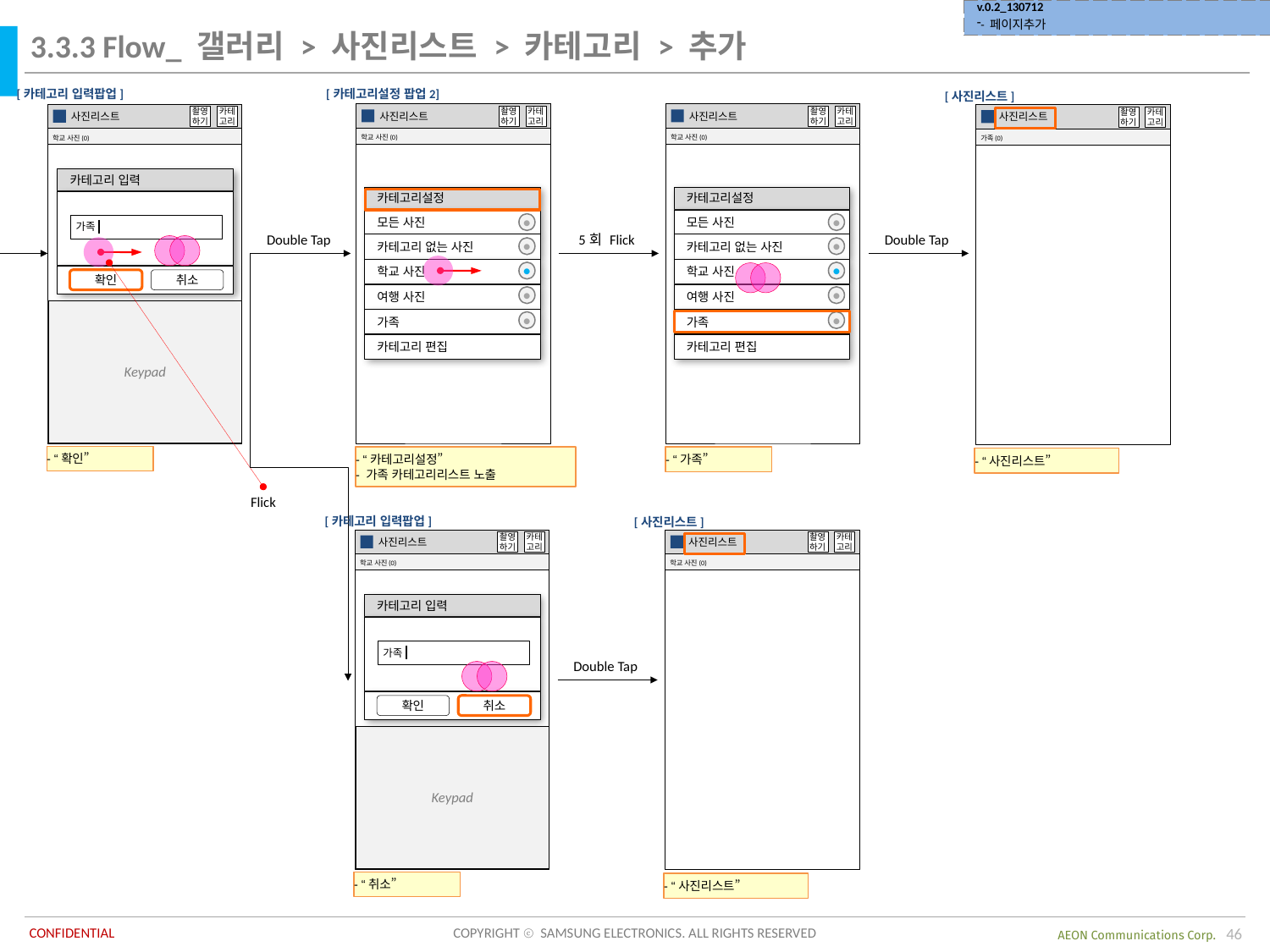

| v.0.2\_130712 - 페이지추가 |
| --- |
3.3.3 Flow_ 갤러리 > 사진리스트 > 카테고리 > 추가
[카테고리 입력팝업]
[카테고리설정 팝업2]
[사진리스트]

         사진리스트
촬영
하기
카테
고리

학교 사진(0)

         사진리스트
촬영
하기
카테
고리

학교 사진(0)

         사진리스트
촬영
하기
카테
고리

학교 사진(0)

         사진리스트
촬영
하기
카테
고리

가족(0)

카테고리 입력

가족

확인
취소
카테고리설정
카테고리설정

모든 사진
모든 사진
●
●
Double Tap
5회 Flick
Double Tap
카테고리 없는 사진
카테고리 없는 사진

●
●

학교 사진
학교 사진
●
●

여행 사진
여행 사진
●
●
Keypad
가족
가족

●
●
카테고리 편집
카테고리 편집
- “확인”
- “카테고리설정”
- 가족 카테고리리스트 노출
- “가족”
- “사진리스트”
Flick
[카테고리 입력팝업]
[사진리스트]

         사진리스트
촬영
하기
카테
고리

학교 사진(0)

         사진리스트
촬영
하기
카테
고리

학교 사진(0)

카테고리 입력

가족

확인
취소
Double Tap

Keypad
- “취소”
- “사진리스트”
46